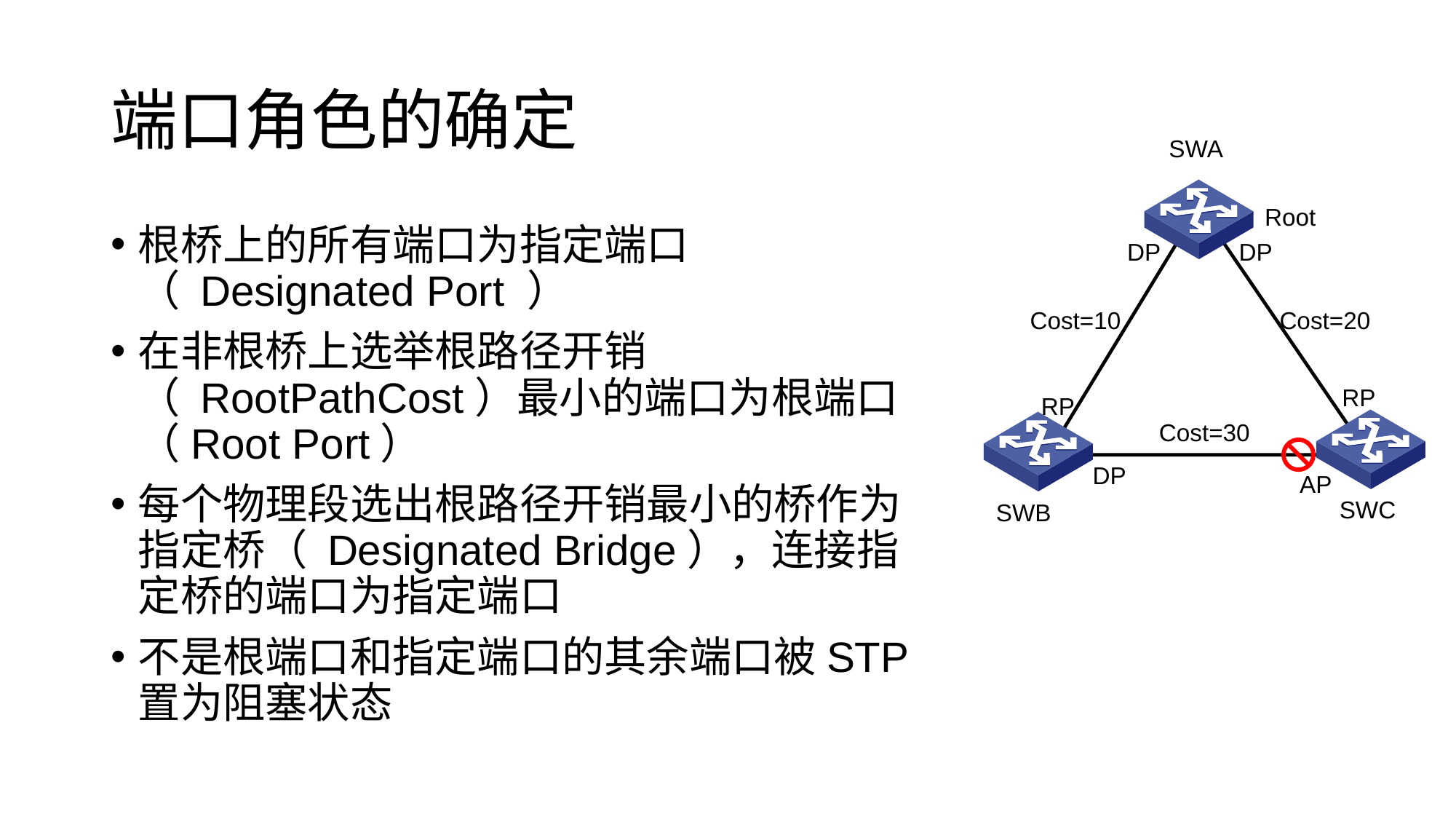

# 端口角色的确定
SWA

Root
根桥上的所有端口为指定端口（ Designated Port ）
在非根桥上选举根路径开销（ RootPathCost）最小的端口为根端口（Root Port）
每个物理段选出根路径开销最小的桥作为指定桥（ Designated Bridge），连接指定桥的端口为指定端口
不是根端口和指定端口的其余端口被STP置为阻塞状态
DP
DP

Cost=10
Cost=20
RP
RP

Cost=30

DP

AP
SWC
SWB